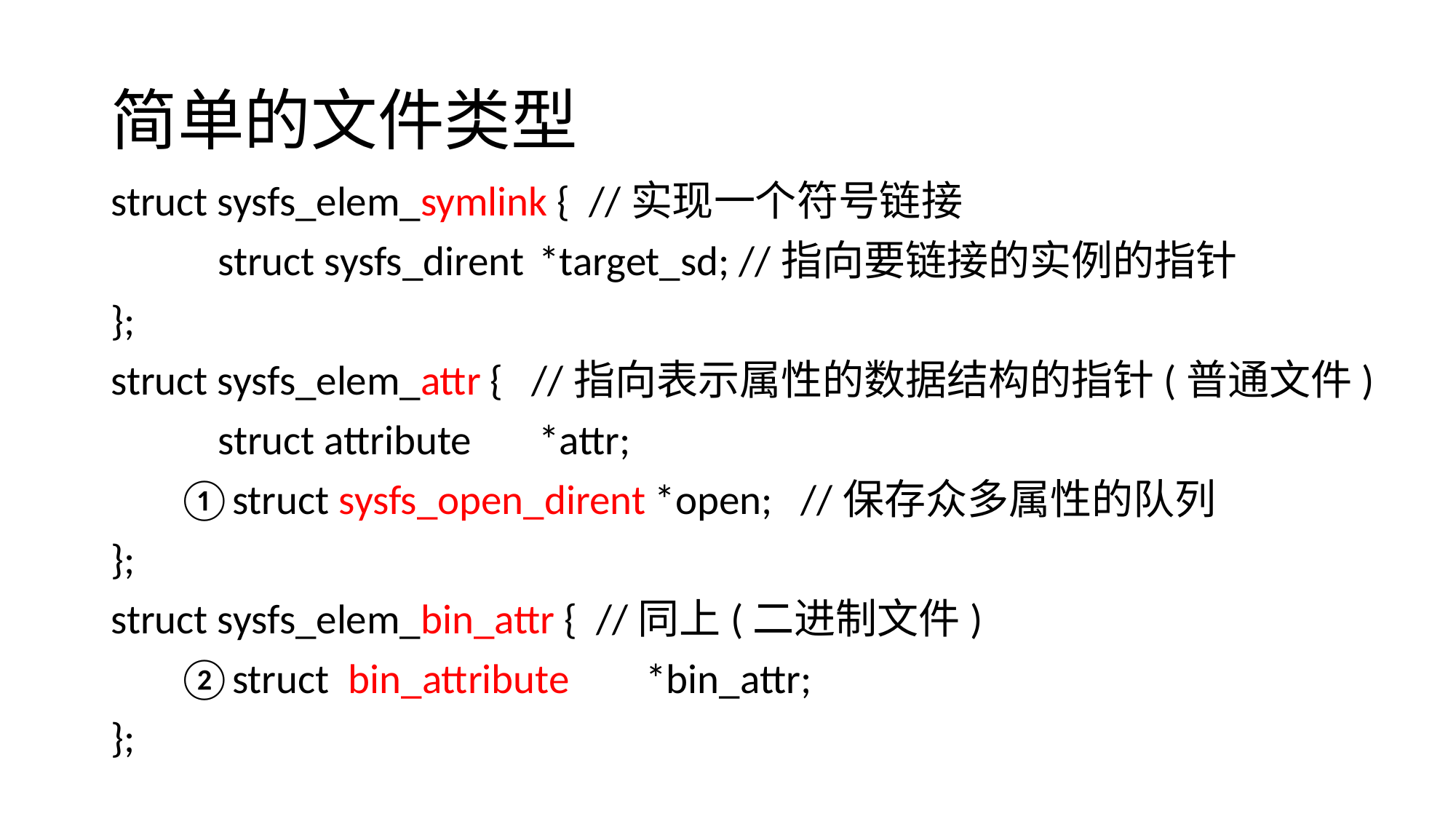

# 简单的文件类型
struct sysfs_elem_symlink {  //实现一个符号链接
	struct sysfs_dirent	*target_sd; //指向要链接的实例的指针
};
struct sysfs_elem_attr {   //指向表示属性的数据结构的指针(普通文件)
	struct attribute	*attr;
       ①struct sysfs_open_dirent *open;   //保存众多属性的队列
};
struct sysfs_elem_bin_attr {  //同上(二进制文件)
       ②struct  bin_attribute	*bin_attr;
};